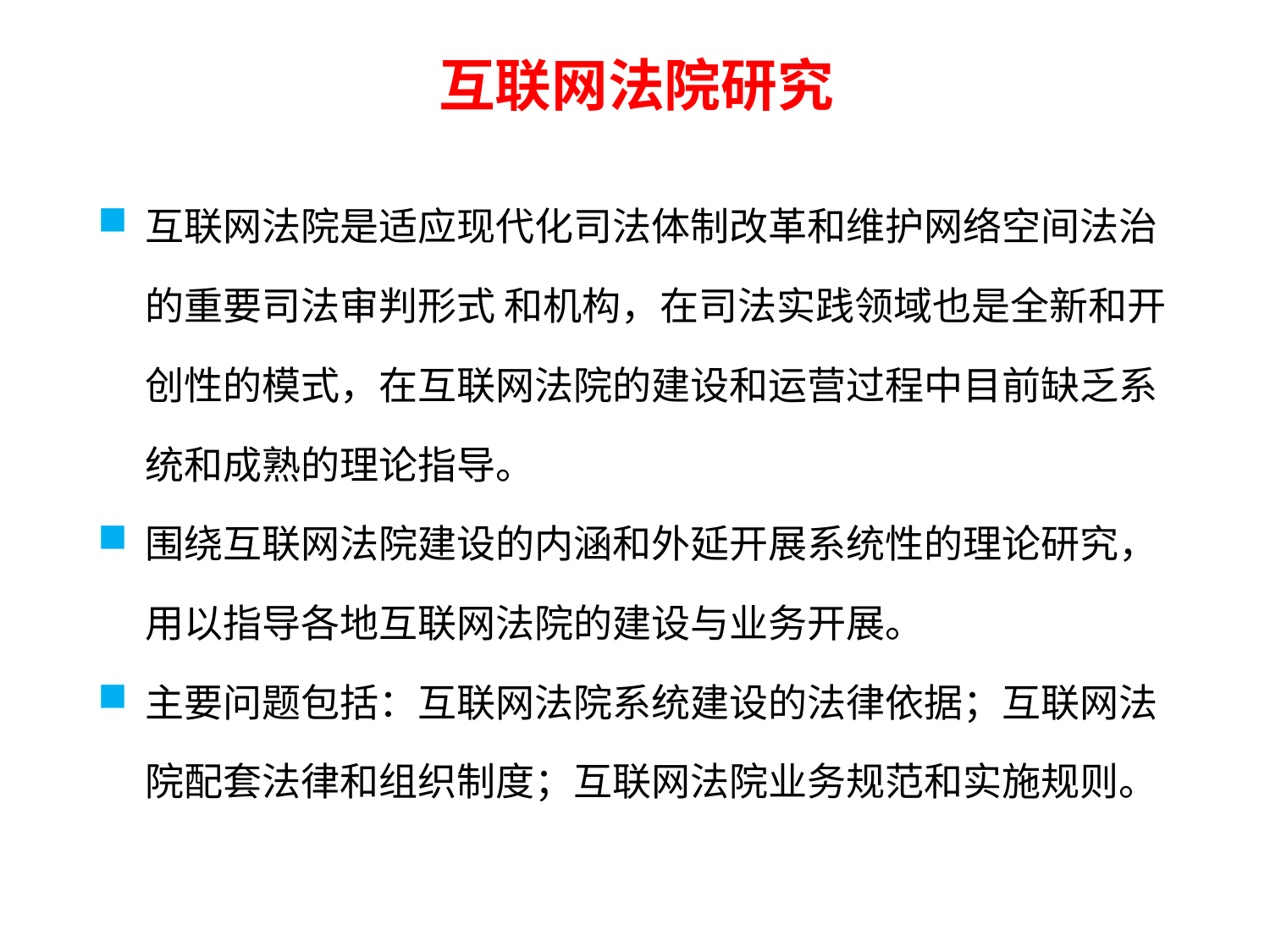

互联网法院研究

互联网法院是适应现代化司法体制改革和维护网络空间法治的重要司法审判形式 和机构，在司法实践领域也是全新和开创性的模式，在互联网法院的建设和运营过程中目前缺乏系统和成熟的理论指导。
围绕互联网法院建设的内涵和外延开展系统性的理论研究，用以指导各地互联网法院的建设与业务开展。
主要问题包括：互联网法院系统建设的法律依据；互联网法院配套法律和组织制度；互联网法院业务规范和实施规则。